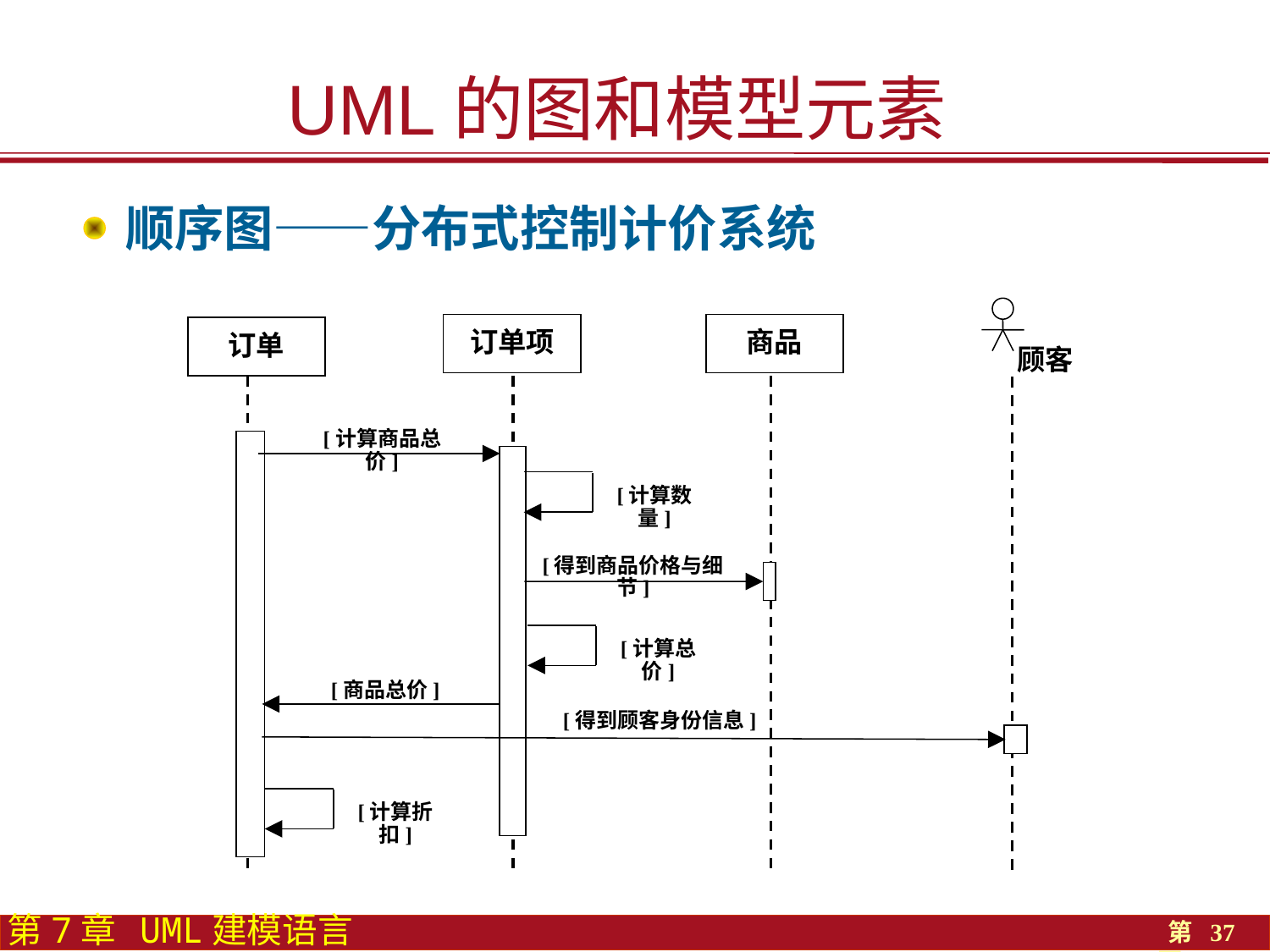

UML的图和模型元素
 顺序图——分布式控制计价系统

订单项
商品
订单
顾客
[计算商品总价]

[计算数量]
[得到商品价格与细节]

[计算总价]
[商品总价]
[得到顾客身份信息]

[计算折扣]